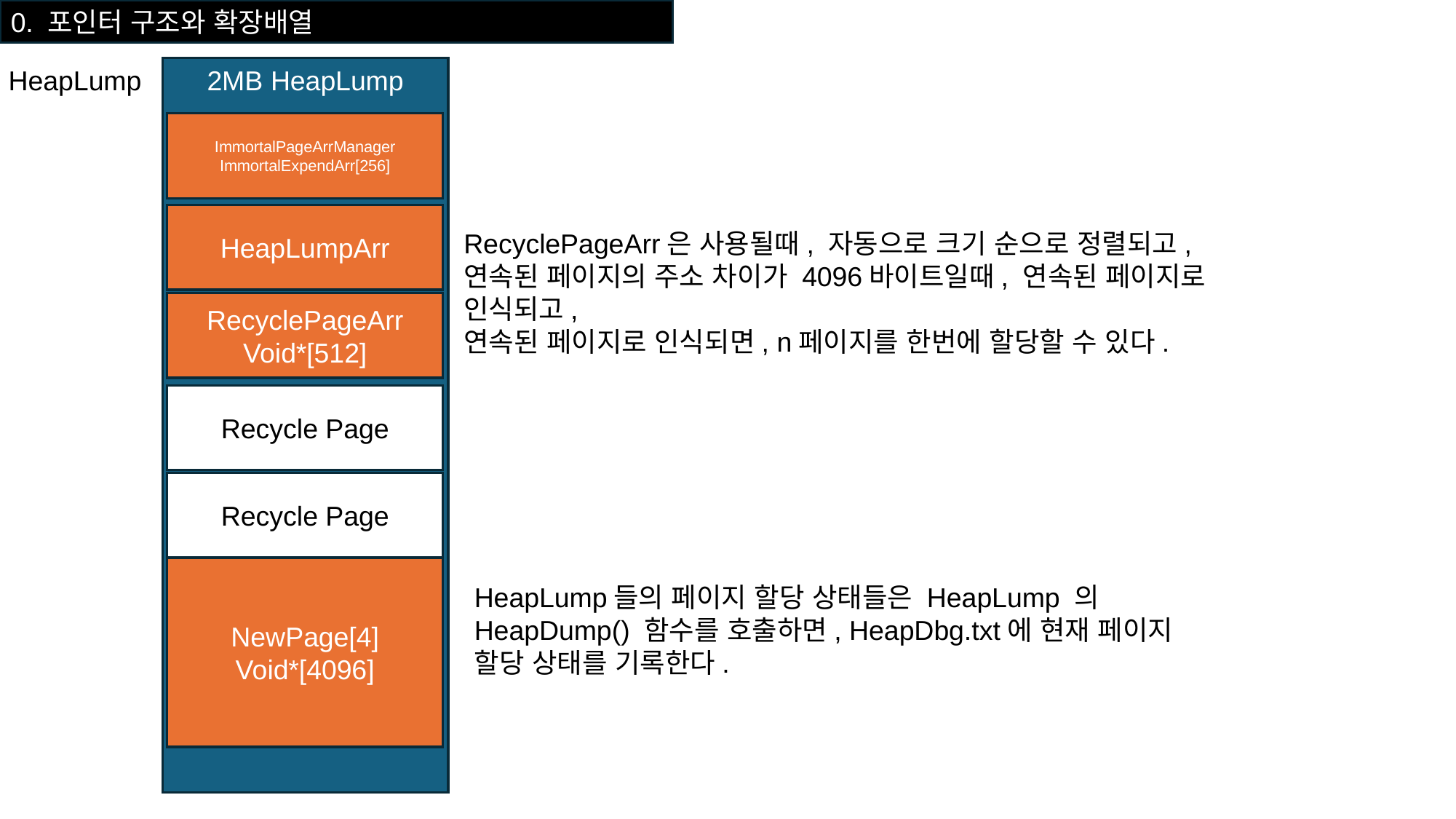

0. 포인터 구조와 확장배열
HeapLump
2MB HeapLump
ImmortalPageArrManager
ImmortalExpendArr[256]
HeapLumpArr
RecyclePageArr은 사용될때, 자동으로 크기 순으로 정렬되고,
연속된 페이지의 주소 차이가 4096바이트일때, 연속된 페이지로 인식되고,
연속된 페이지로 인식되면, n페이지를 한번에 할당할 수 있다.
RecyclePageArr
Void*[512]
Recycle Page
Recycle Page
NewPage[4]
Void*[4096]
HeapLump들의 페이지 할당 상태들은 HeapLump 의 HeapDump() 함수를 호출하면, HeapDbg.txt에 현재 페이지 할당 상태를 기록한다.